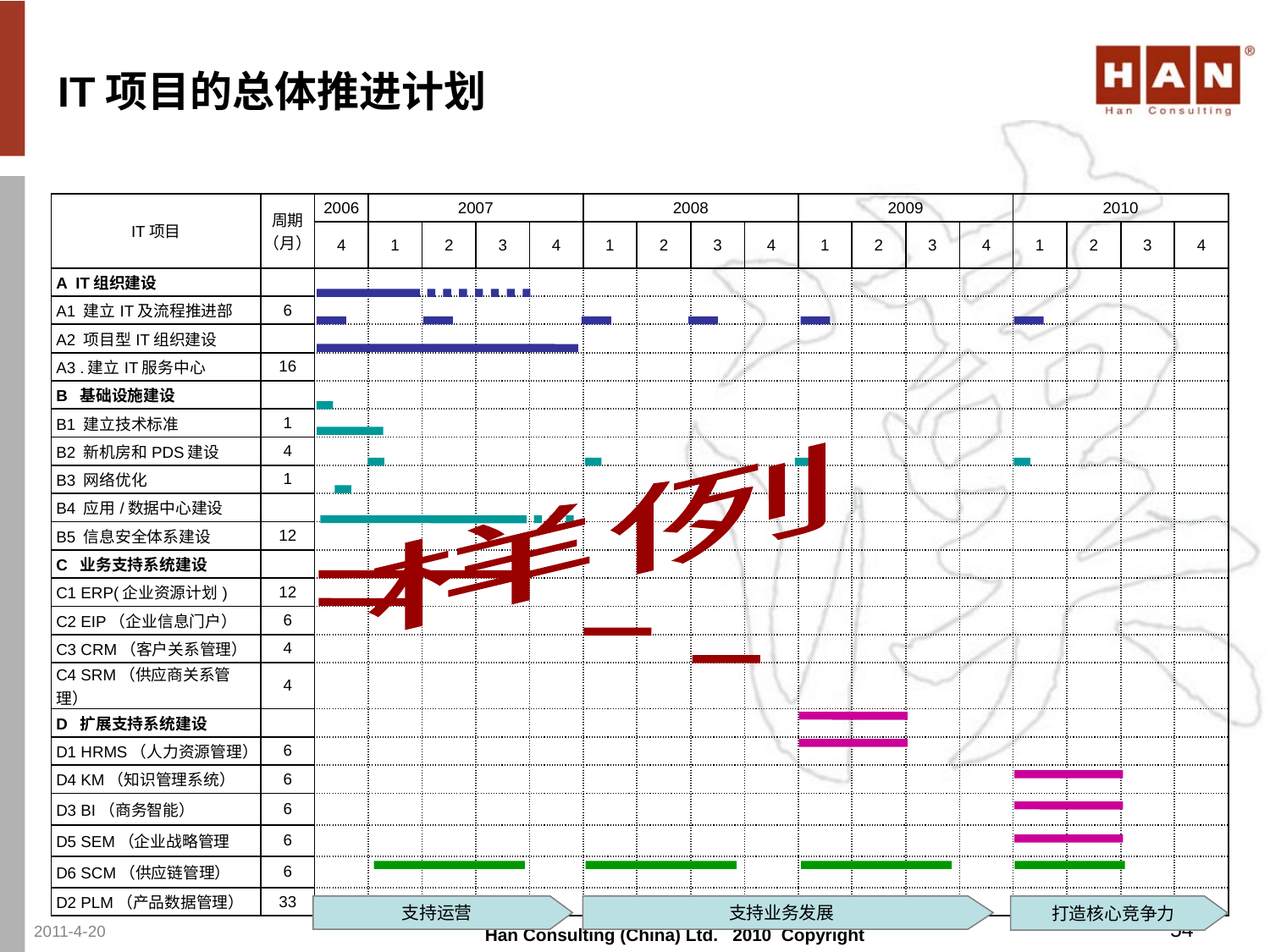

# IT项目的总体推进计划
| IT项目 | 周期（月） | 2006 | 2007 |  |  |  | 2008 |  |  |  | 2009 |  |  |  | 2010 |  |  |  |
| --- | --- | --- | --- | --- | --- | --- | --- | --- | --- | --- | --- | --- | --- | --- | --- | --- | --- | --- |
|  |  | 4 | 1 | 2 | 3 | 4 | 1 | 2 | 3 | 4 | 1 | 2 | 3 | 4 | 1 | 2 | 3 | 4 |
| A IT组织建设 |  |  |  |  |  |  |  |  |  |  |  |  |  |  |  |  |  |  |
| A1 建立IT及流程推进部 | 6 |  |  |  |  |  |  |  |  |  |  |  |  |  |  |  |  |  |
| A2 项目型IT组织建设 |  |  |  |  |  |  |  |  |  |  |  |  |  |  |  |  |  |  |
| A3 .建立IT服务中心 | 16 |  |  |  |  |  |  |  |  |  |  |  |  |  |  |  |  |  |
| B 基础设施建设 |  |  |  |  |  |  |  |  |  |  |  |  |  |  |  |  |  |  |
| B1 建立技术标准 | 1 |  |  |  |  |  |  |  |  |  |  |  |  |  |  |  |  |  |
| B2 新机房和PDS建设 | 4 |  |  |  |  |  |  |  |  |  |  |  |  |  |  |  |  |  |
| B3 网络优化 | 1 |  |  |  |  |  |  |  |  |  |  |  |  |  |  |  |  |  |
| B4 应用/数据中心建设 |  |  |  |  |  |  |  |  |  |  |  |  |  |  |  |  |  |  |
| B5 信息安全体系建设 | 12 |  |  |  |  |  |  |  |  |  |  |  |  |  |  |  |  |  |
| C 业务支持系统建设 |  |  |  |  |  |  |  |  |  |  |  |  |  |  |  |  |  |  |
| C1 ERP(企业资源计划) | 12 |  |  |  |  |  |  |  |  |  |  |  |  |  |  |  |  |  |
| C2 EIP（企业信息门户） | 6 |  |  |  |  |  |  |  |  |  |  |  |  |  |  |  |  |  |
| C3 CRM（客户关系管理） | 4 |  |  |  |  |  |  |  |  |  |  |  |  |  |  |  |  |  |
| C4 SRM（供应商关系管理） | 4 |  |  |  |  |  |  |  |  |  |  |  |  |  |  |  |  |  |
| D 扩展支持系统建设 |  |  |  |  |  |  |  |  |  |  |  |  |  |  |  |  |  |  |
| D1 HRMS（人力资源管理） | 6 |  |  |  |  |  |  |  |  |  |  |  |  |  |  |  |  |  |
| D4 KM（知识管理系统） | 6 |  |  |  |  |  |  |  |  |  |  |  |  |  |  |  |  |  |
| D3 BI（商务智能） | 6 |  |  |  |  |  |  |  |  |  |  |  |  |  |  |  |  |  |
| D5 SEM（企业战略管理 | 6 |  |  |  |  |  |  |  |  |  |  |  |  |  |  |  |  |  |
| D6 SCM（供应链管理） | 6 |  |  |  |  |  |  |  |  |  |  |  |  |  |  |  |  |  |
| D2 PLM（产品数据管理） | 33 |  |  |  |  |  |  |  |  |  |  |  |  |  |  |  |  |  |

样例

支持运营
支持业务发展
打造核心竞争力
54